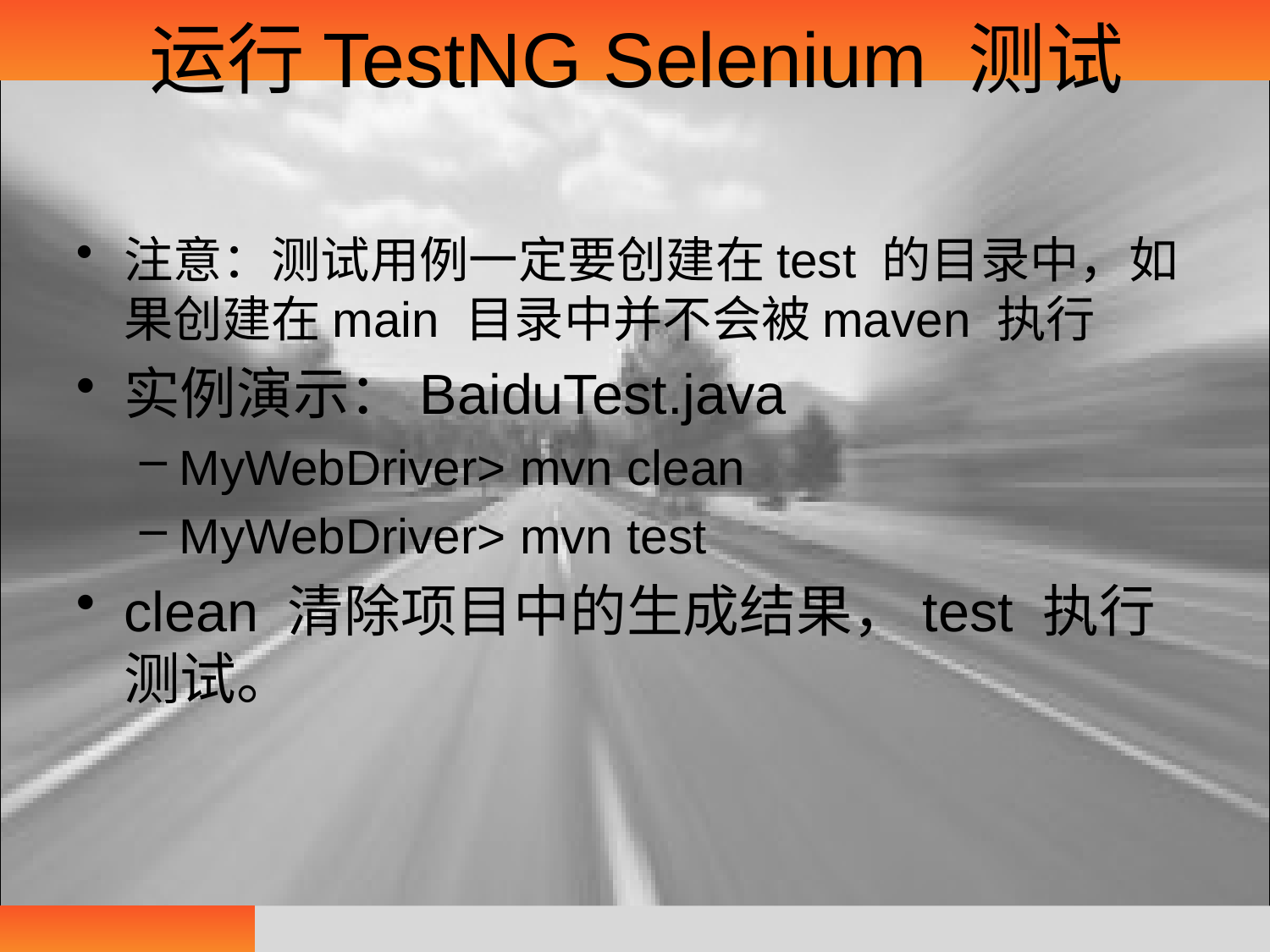

# 运行TestNG Selenium 测试
注意：测试用例一定要创建在test 的目录中，如果创建在main 目录中并不会被maven 执行
实例演示：BaiduTest.java
MyWebDriver> mvn clean
MyWebDriver> mvn test
clean 清除项目中的生成结果，test 执行测试。